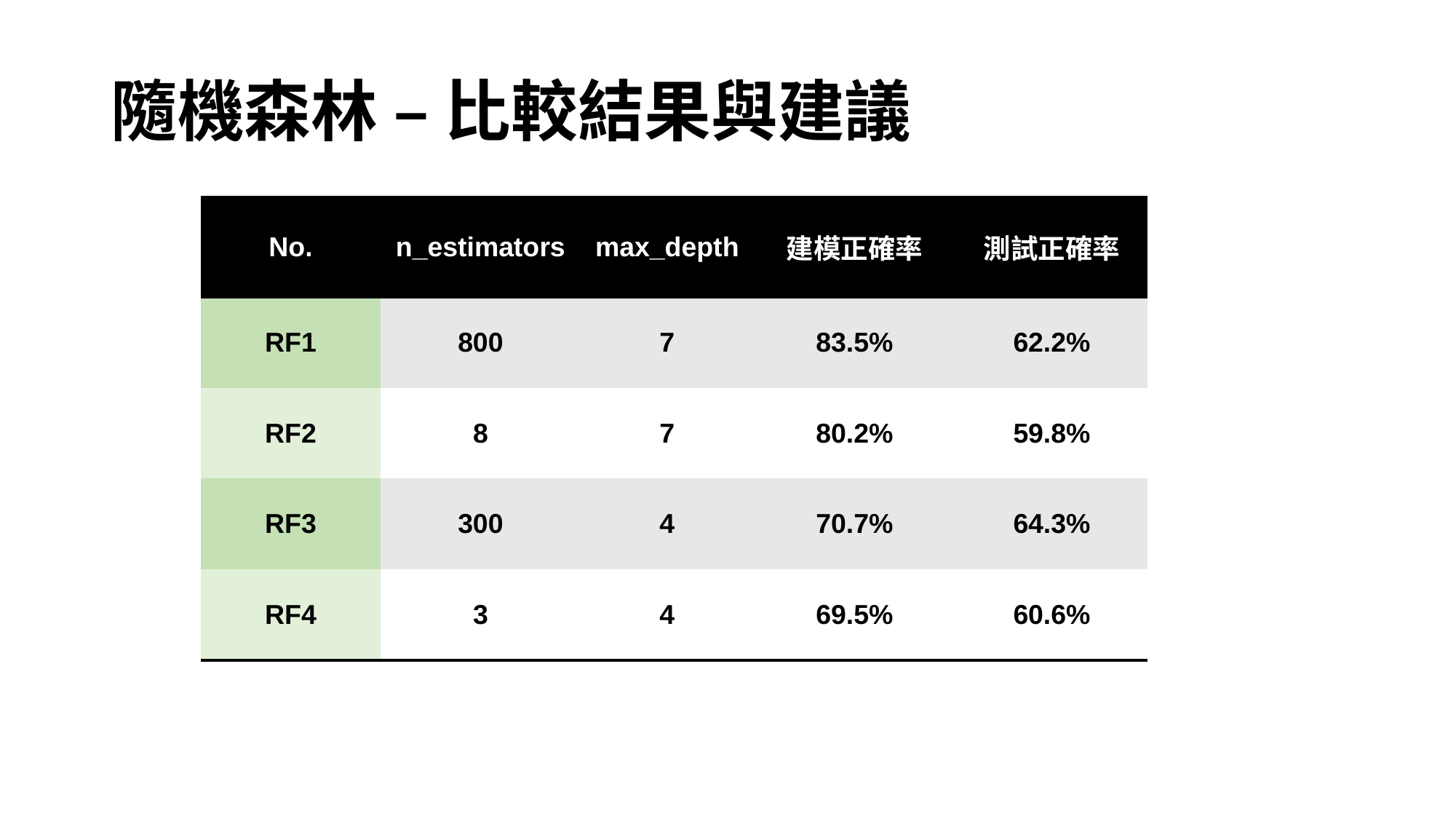

# 隨機森林 – 比較結果與建議
| No. | n\_estimators | max\_depth | 建模正確率 | 測試正確率 |
| --- | --- | --- | --- | --- |
| RF1 | 800 | 7 | 83.5% | 62.2% |
| RF2 | 8 | 7 | 80.2% | 59.8% |
| RF3 | 300 | 4 | 70.7% | 64.3% |
| RF4 | 3 | 4 | 69.5% | 60.6% |